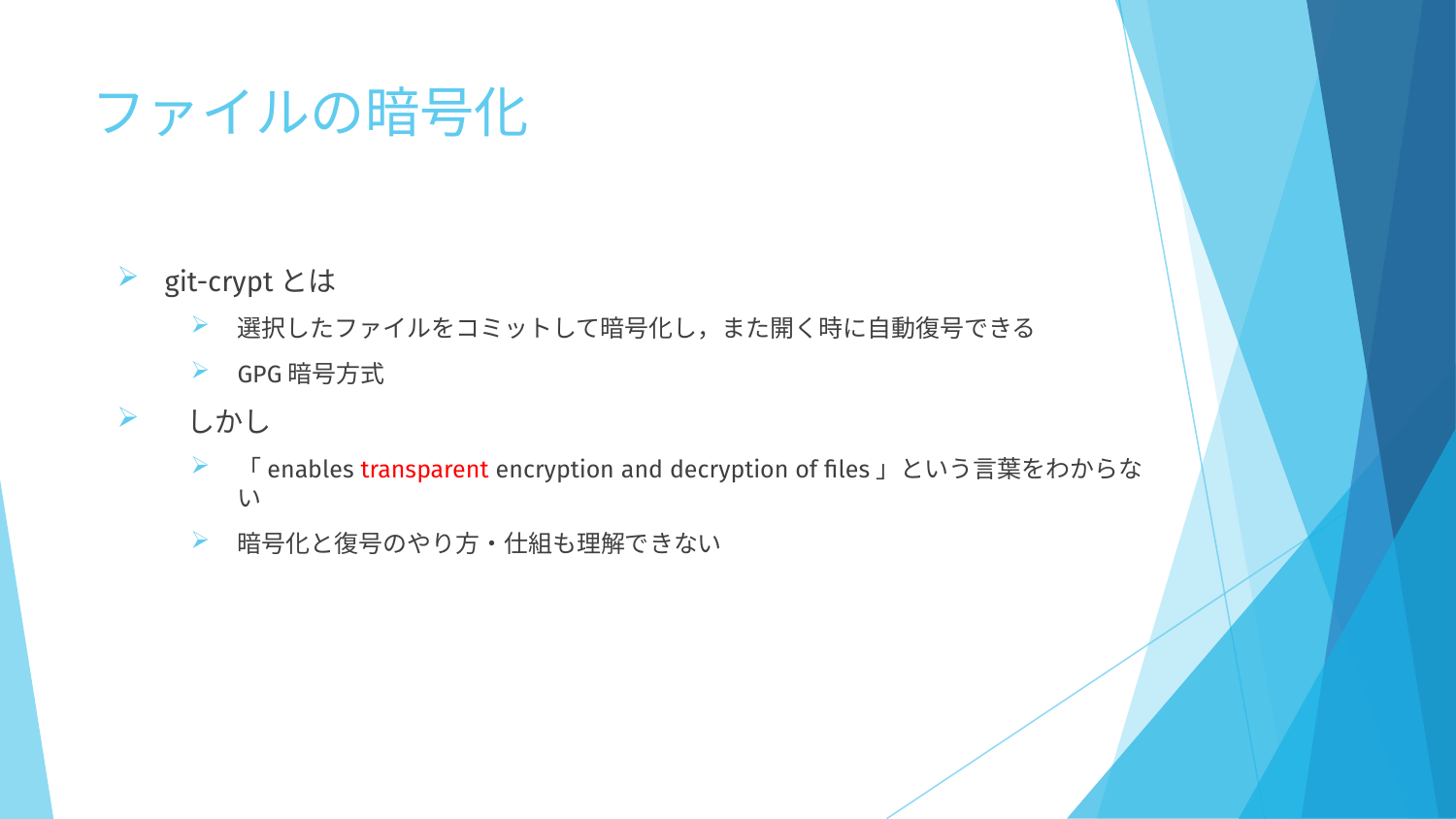

# ファイルの暗号化
git-cryptとは
選択したファイルをコミットして暗号化し，また開く時に自動復号できる
GPG暗号方式
  しかし
「enables transparent encryption and decryption of files」という言葉をわからない
暗号化と復号のやり方・仕組も理解できない